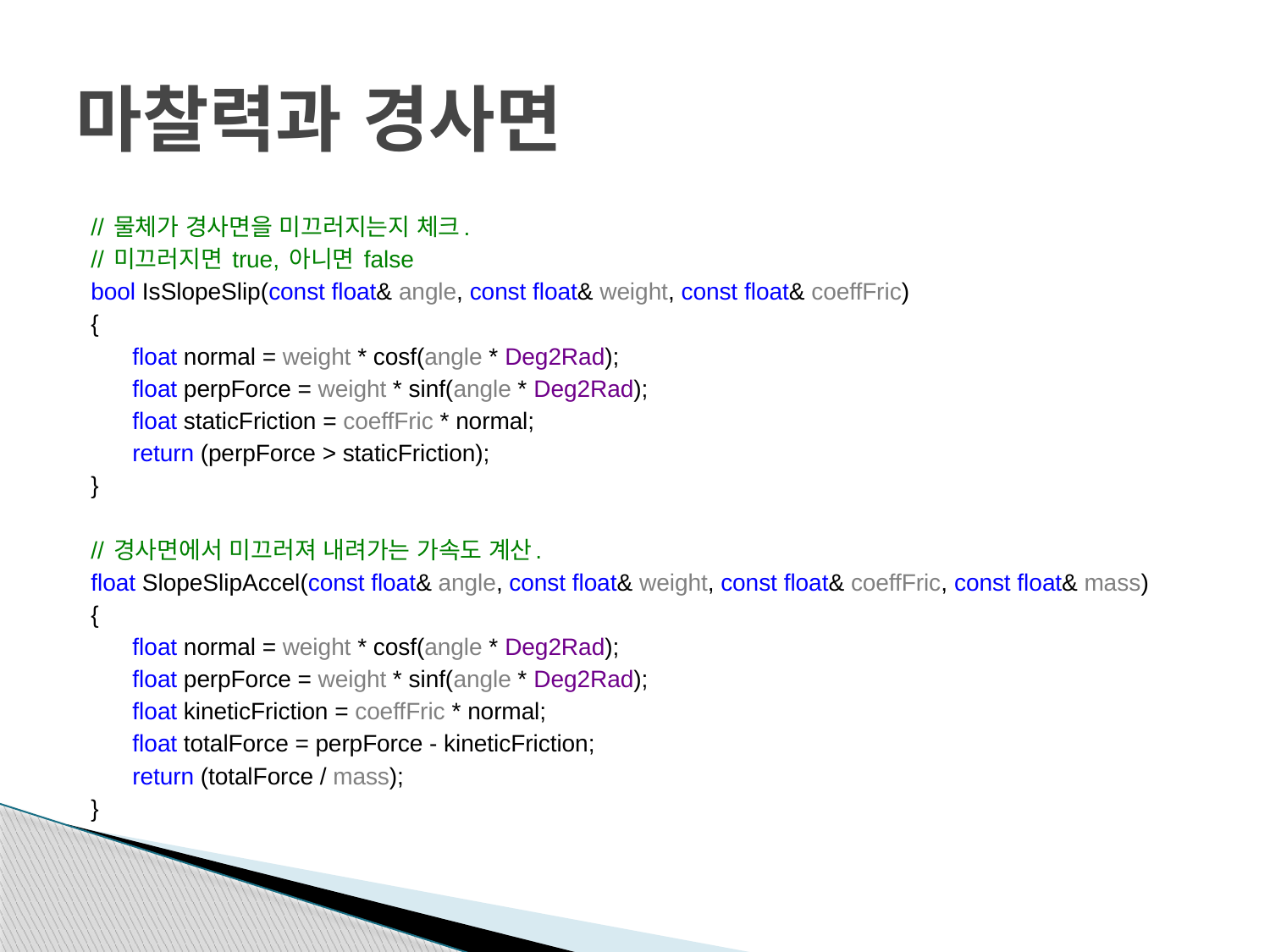

# 마찰력과 경사면
// 물체가 경사면을 미끄러지는지 체크.
// 미끄러지면 true, 아니면 false
bool IsSlopeSlip(const float& angle, const float& weight, const float& coeffFric)
{
	 float normal = weight * cosf(angle * Deg2Rad);
	 float perpForce = weight * sinf(angle * Deg2Rad);
	 float staticFriction = coeffFric * normal;
	 return (perpForce > staticFriction);
}

// 경사면에서 미끄러져 내려가는 가속도 계산.
float SlopeSlipAccel(const float& angle, const float& weight, const float& coeffFric, const float& mass)
{
	 float normal = weight * cosf(angle * Deg2Rad);
	 float perpForce = weight * sinf(angle * Deg2Rad);
	 float kineticFriction = coeffFric * normal;
	 float totalForce = perpForce - kineticFriction;
	 return (totalForce / mass);
}